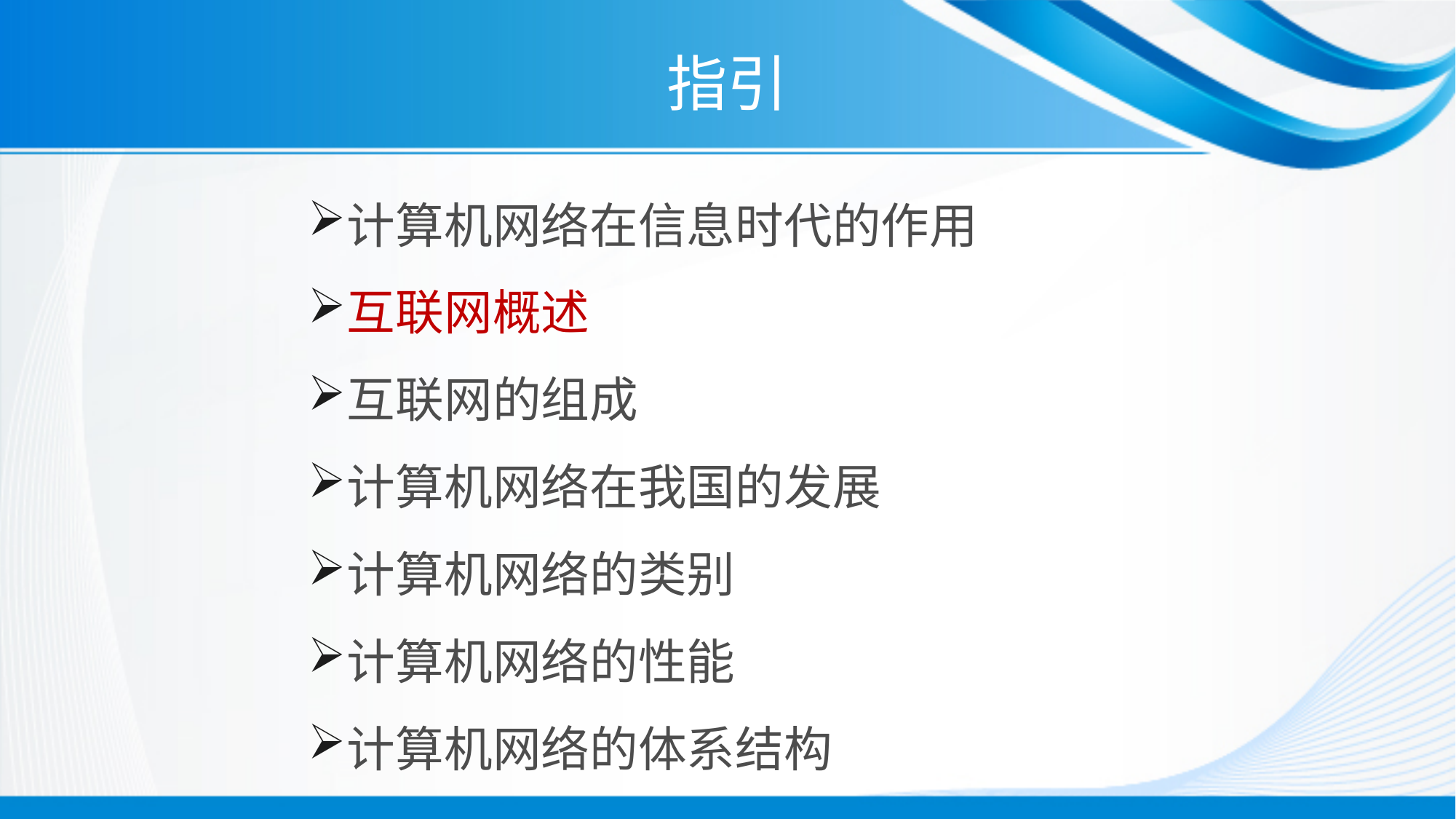

# 指引
计算机网络在信息时代的作用
互联网概述
互联网的组成
计算机网络在我国的发展
计算机网络的类别
计算机网络的性能
计算机网络的体系结构